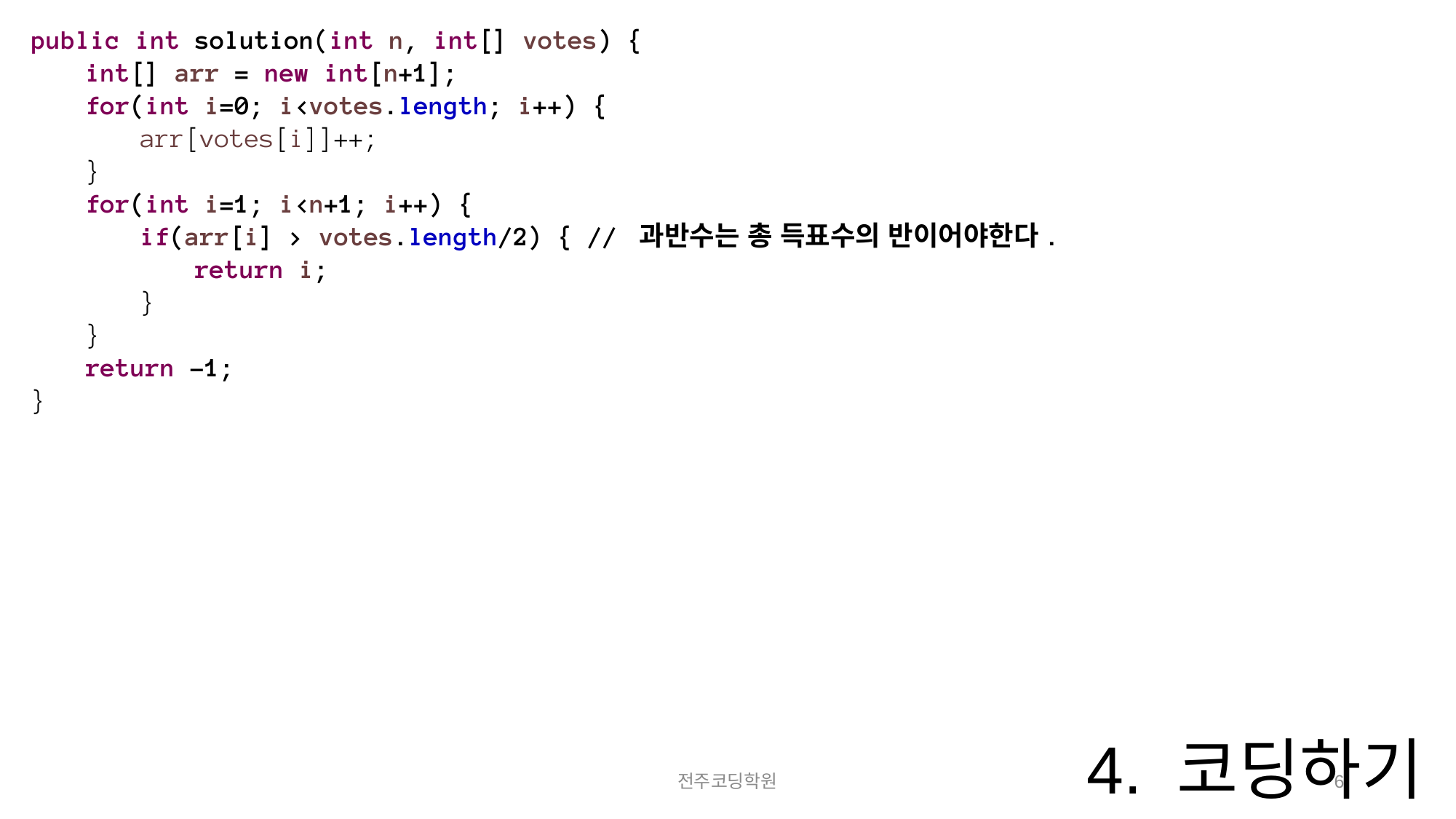

public int solution(int n, int[] votes) {
int[] arr = new int[n+1];
for(int i=0; i<votes.length; i++) {
arr[votes[i]]++;
}
for(int i=1; i<n+1; i++) {
if(arr[i] > votes.length/2) { // 과반수는 총 득표수의 반이어야한다.
return i;
}
}
return -1;
}

# 4. 코딩하기
전주코딩학원
6